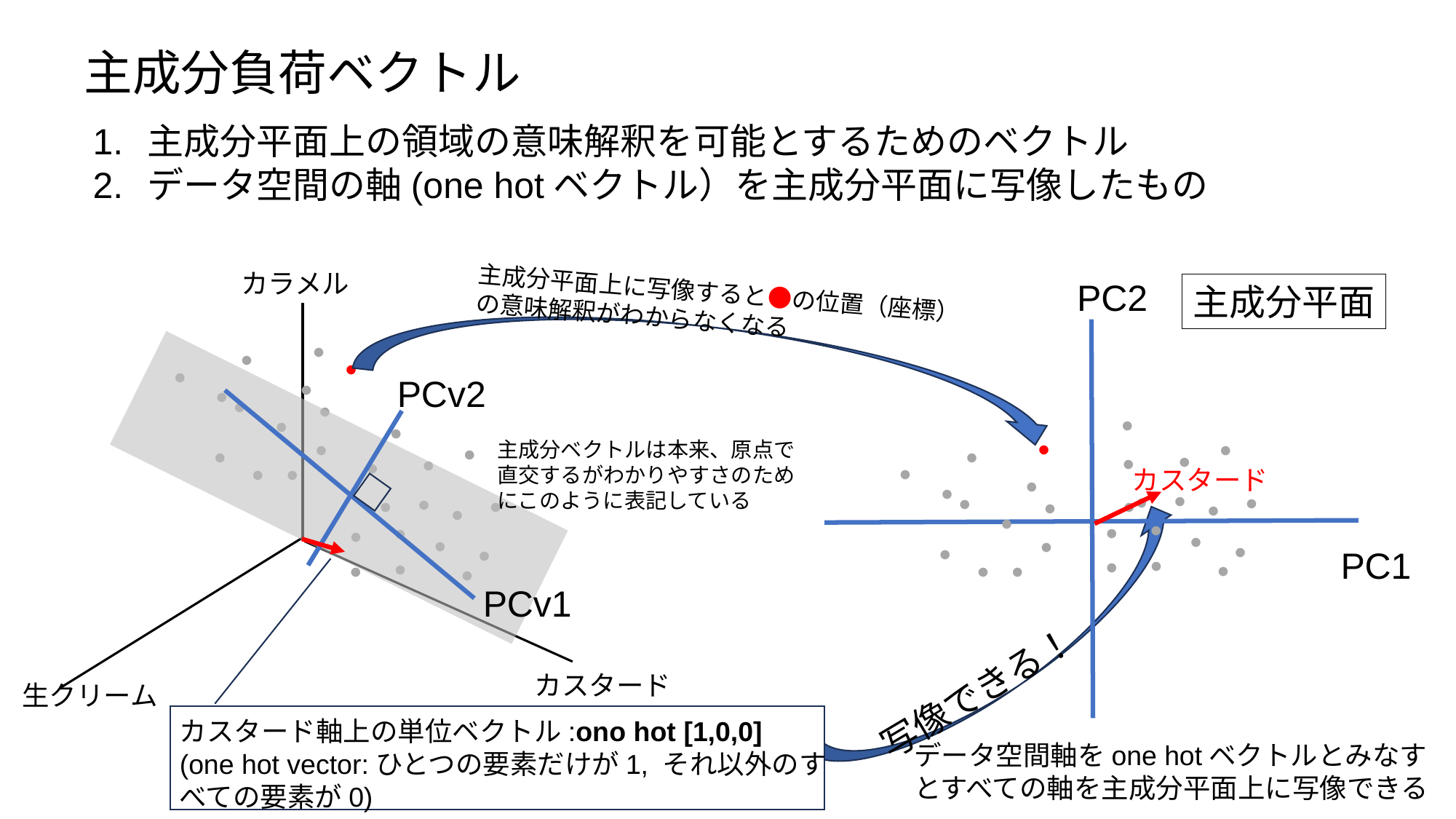

主成分負荷ベクトル
主成分平面上の領域の意味解釈を可能とするためのベクトル
データ空間の軸(one hotベクトル）を主成分平面に写像したもの
カラメル
PC2
主成分平面上に写像すると●の位置（座標）の意味解釈がわからなくなる
主成分平面

●
●
●
●
PCv2
●
●
●
●
●
●
●

主成分ベクトルは本来、原点で直交するがわかりやすさのためにこのように表記している
●
●
●
●
●
●
●
●
●
●
カスタード
●
●
●
●

●
●
●
●
●
●
●
●
●
●
●
●
●
●
●
●
●
●
●
●
PC1
●
●
●
●
●
●
●
●
●
●
●
PCv1

写像できる！
カスタード
生クリーム

カスタード軸上の単位ベクトル:ono hot [1,0,0]
(one hot vector:ひとつの要素だけが1, それ以外のすべての要素が0)
データ空間軸をone hotベクトルとみなすとすべての軸を主成分平面上に写像できる